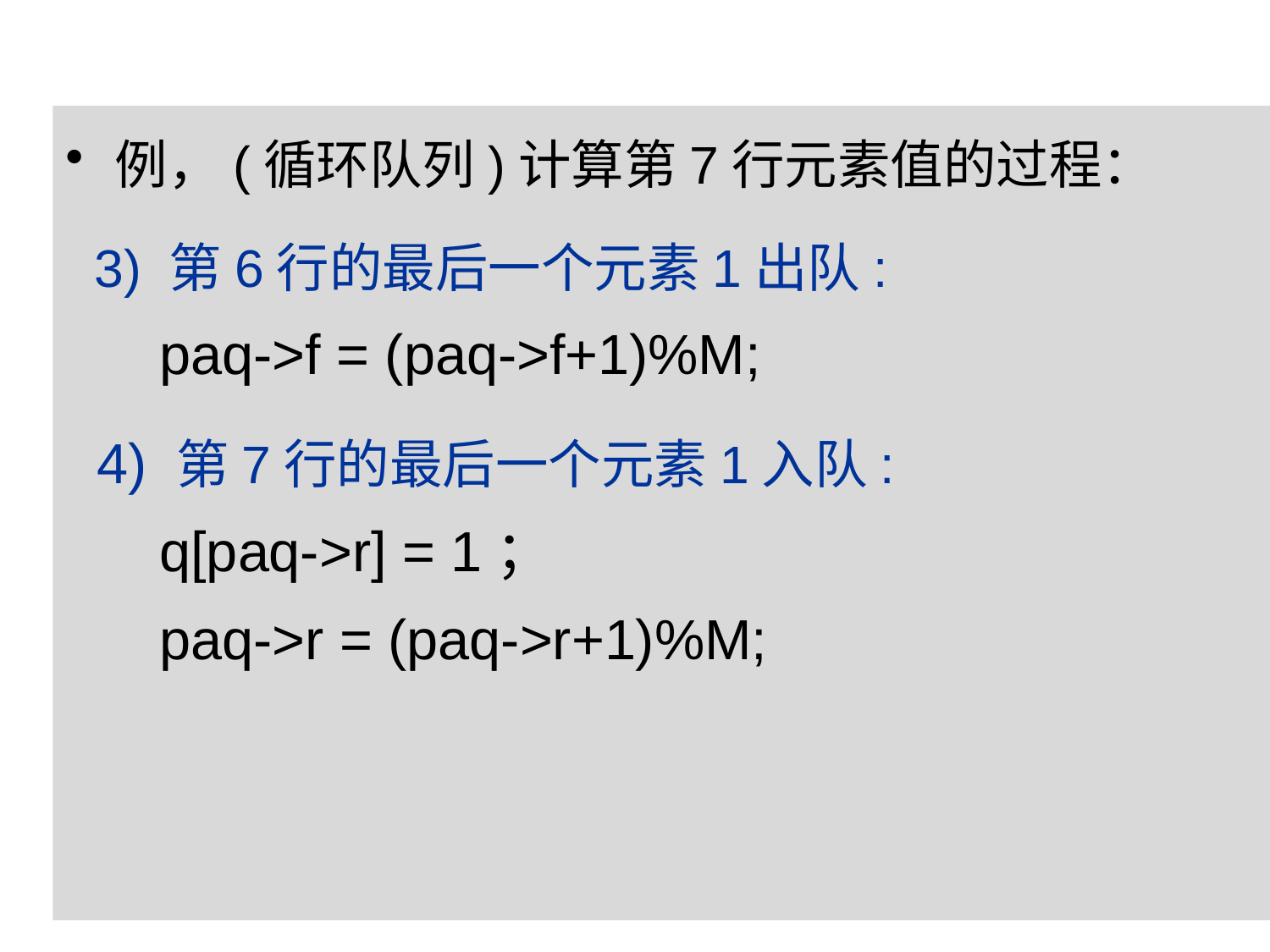

例，(循环队列)计算第7行元素值的过程：
  3) 第6行的最后一个元素1出队:
      paq->f = (paq->f+1)%M;
  4) 第7行的最后一个元素1入队:
      q[paq->r] = 1；
      paq->r = (paq->r+1)%M;